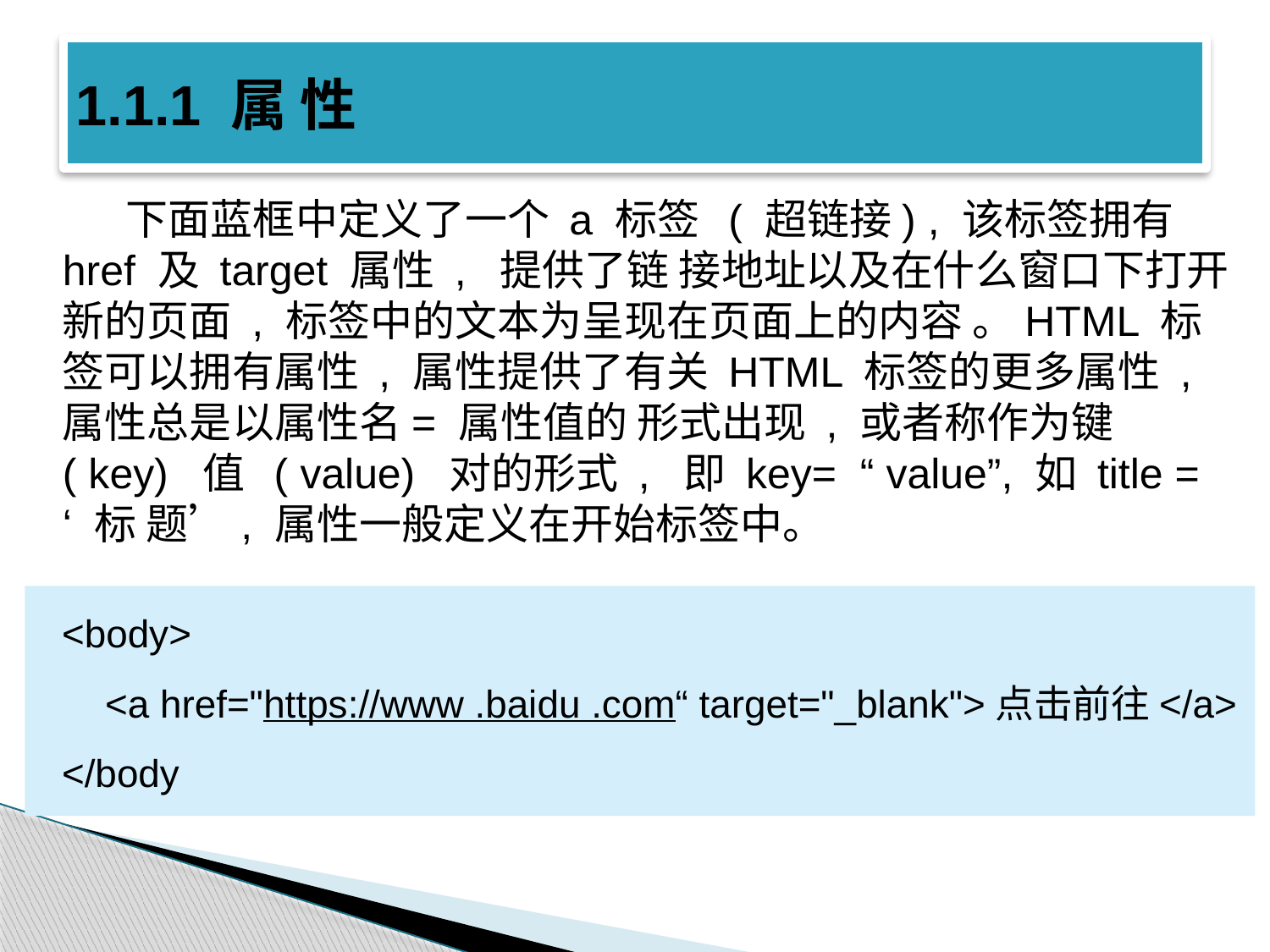

# 1.1.1 属 性
下面蓝框中定义了一个 a 标签  ( 超链接) , 该标签拥有 href 及 target 属性 ,  提供了链 接地址以及在什么窗口下打开新的页面 , 标签中的文本为呈现在页面上的内容 。HTML 标 签可以拥有属性 , 属性提供了有关 HTML 标签的更多属性 , 属性总是以属性名= 属性值的 形式出现 , 或者称作为键  ( key)  值  ( value)  对的形式 ,  即 key=  “ value”, 如 title =  ‘ 标 题’, 属性一般定义在开始标签中。
<body>
    <a href="https://www .baidu .com“ target="_blank">点击前往</a>
</body